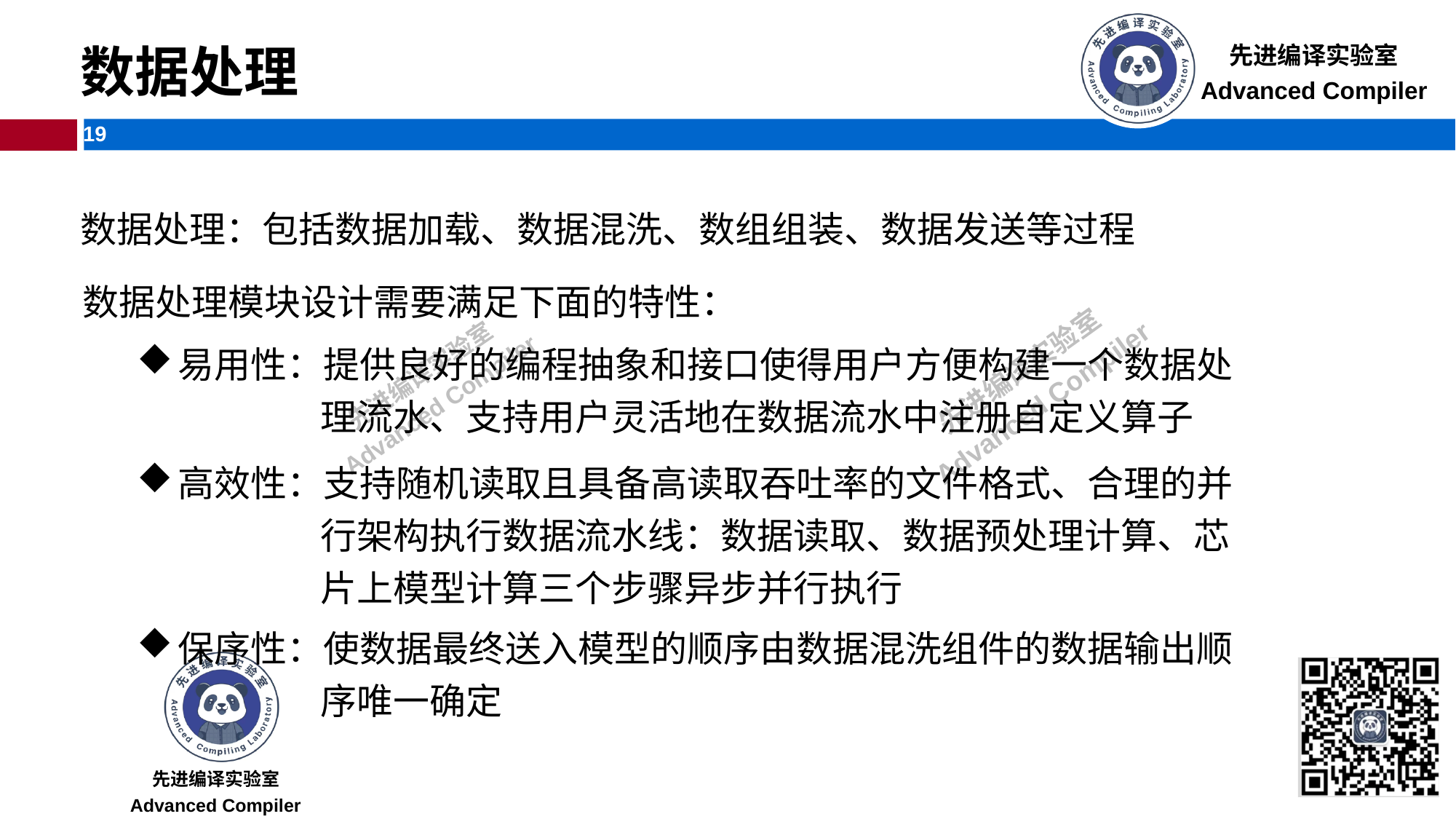

数据处理
数据处理：包括数据加载、数据混洗、数组组装、数据发送等过程
数据处理模块设计需要满足下面的特性：
易用性：提供良好的编程抽象和接口使得用户方便构建一个数据处
	        理流水、支持用户灵活地在数据流水中注册自定义算子
高效性：支持随机读取且具备高读取吞吐率的文件格式、合理的并
	        行架构执行数据流水线：数据读取、数据预处理计算、芯
	        片上模型计算三个步骤异步并行执行
保序性：使数据最终送入模型的顺序由数据混洗组件的数据输出顺
	        序唯一确定